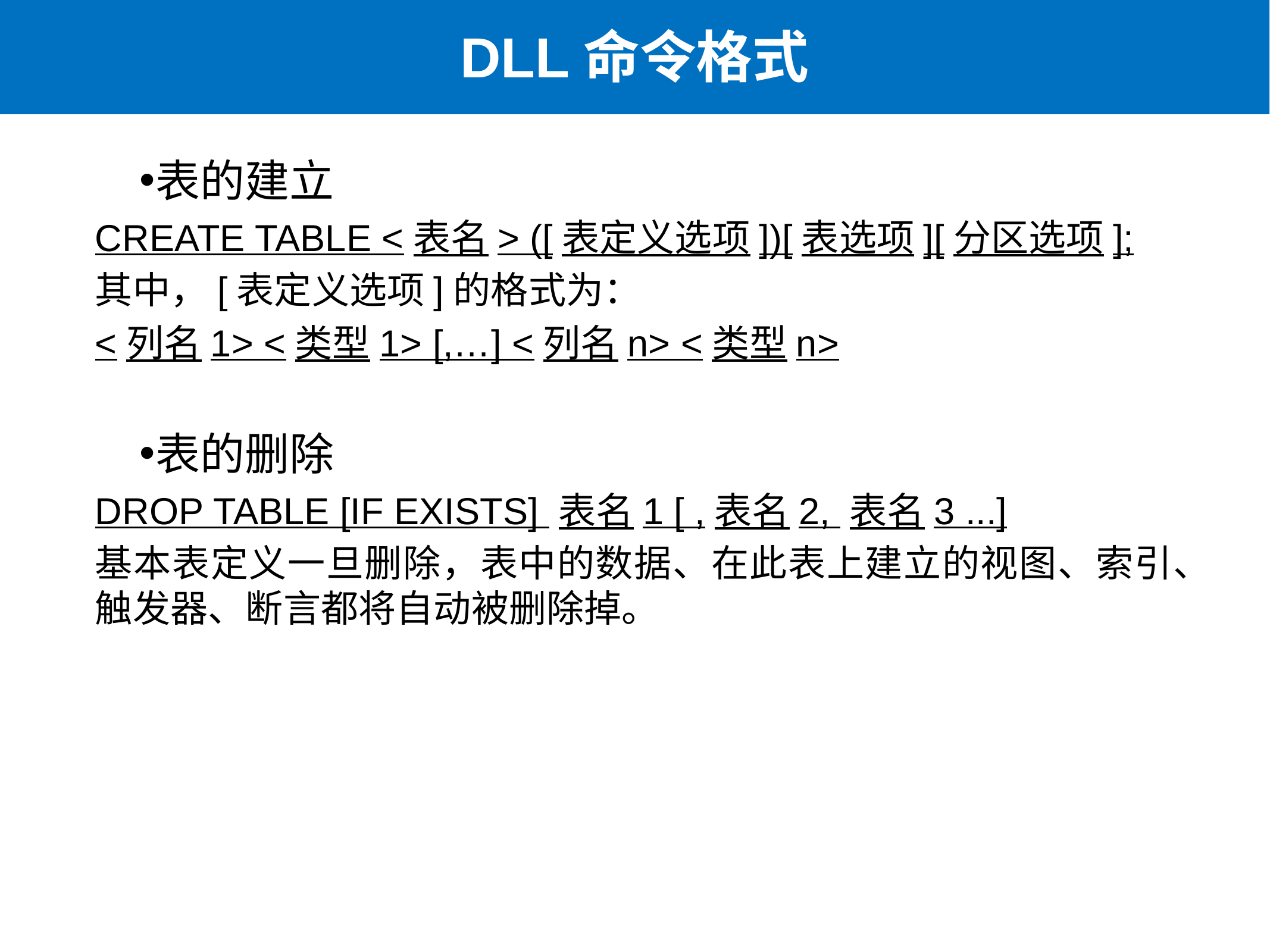

# DLL命令格式
表的建立
CREATE TABLE <表名> ([表定义选项])[表选项][分区选项];
其中，[表定义选项]的格式为：
<列名1> <类型1> [,…] <列名n> <类型n>

表的删除
DROP TABLE [IF EXISTS] 表名1 [ ,表名2, 表名3 ...]
基本表定义一旦删除，表中的数据、在此表上建立的视图、索引、触发器、断言都将自动被删除掉。